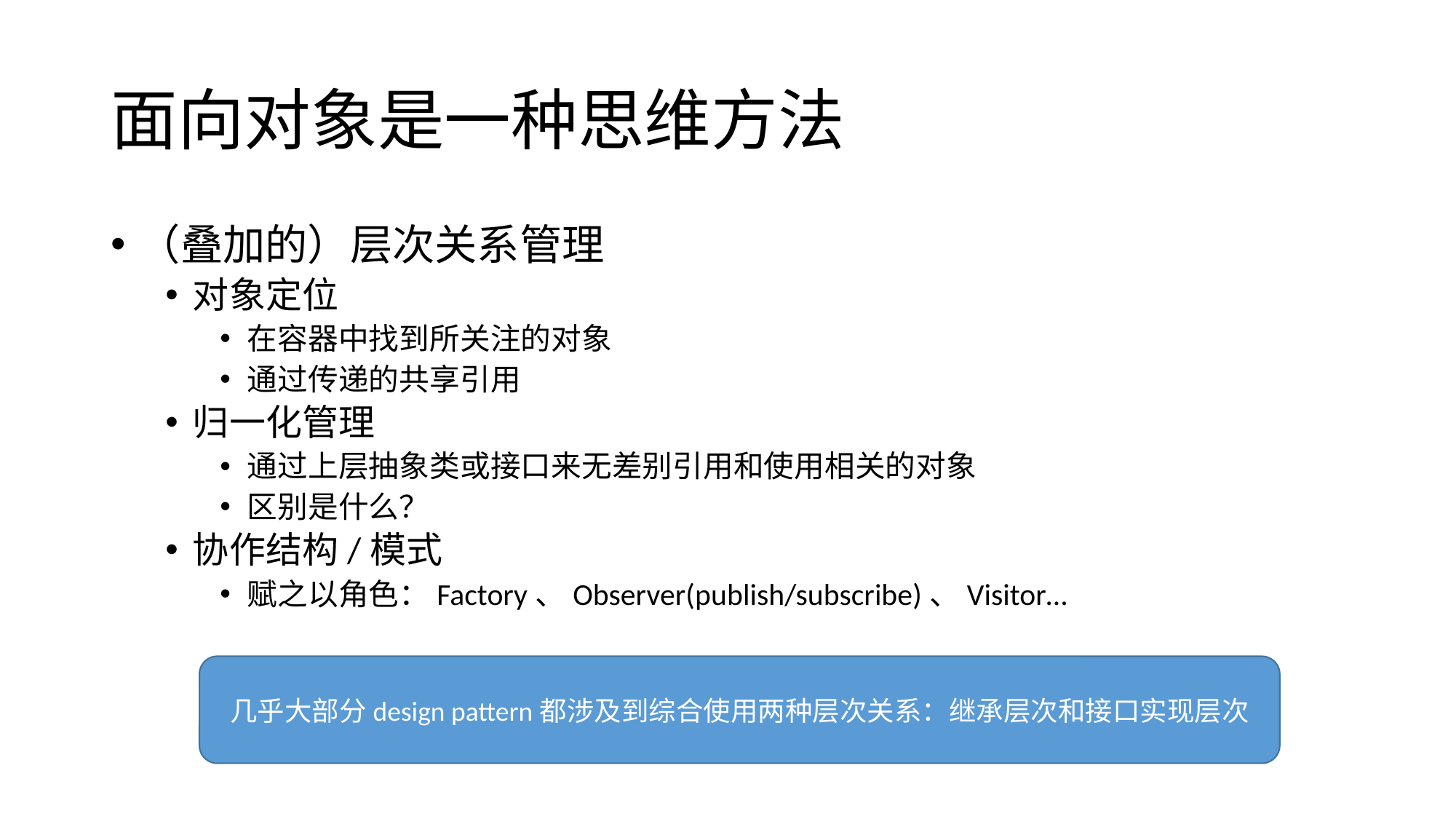

# 面向对象是一种思维方法
（叠加的）层次关系管理
对象定位
在容器中找到所关注的对象
通过传递的共享引用
归一化管理
通过上层抽象类或接口来无差别引用和使用相关的对象
区别是什么？
协作结构/模式
赋之以角色：Factory、Observer(publish/subscribe)、Visitor…
几乎大部分design pattern都涉及到综合使用两种层次关系：继承层次和接口实现层次